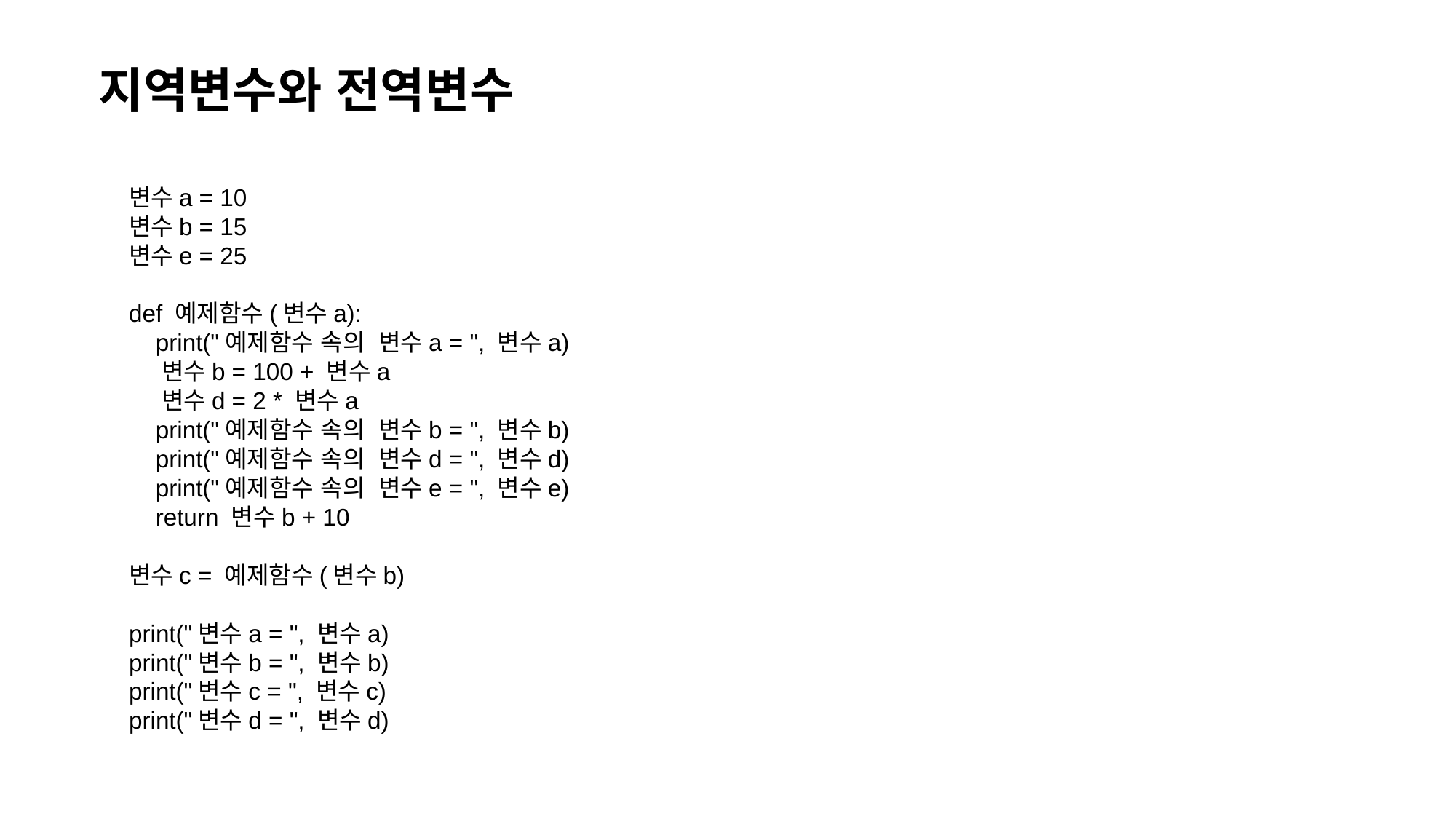

지역변수와 전역변수
변수a = 10
변수b = 15
변수e = 25

def 예제함수(변수a):
    print("예제함수 속의  변수a = ", 변수a)
    변수b = 100 + 변수a
    변수d = 2 * 변수a
    print("예제함수 속의  변수b = ", 변수b)
    print("예제함수 속의  변수d = ", 변수d)
    print("예제함수 속의  변수e = ", 변수e)
    return 변수b + 10

변수c = 예제함수(변수b)

print("변수a = ", 변수a)
print("변수b = ", 변수b)
print("변수c = ", 변수c)
print("변수d = ", 변수d)